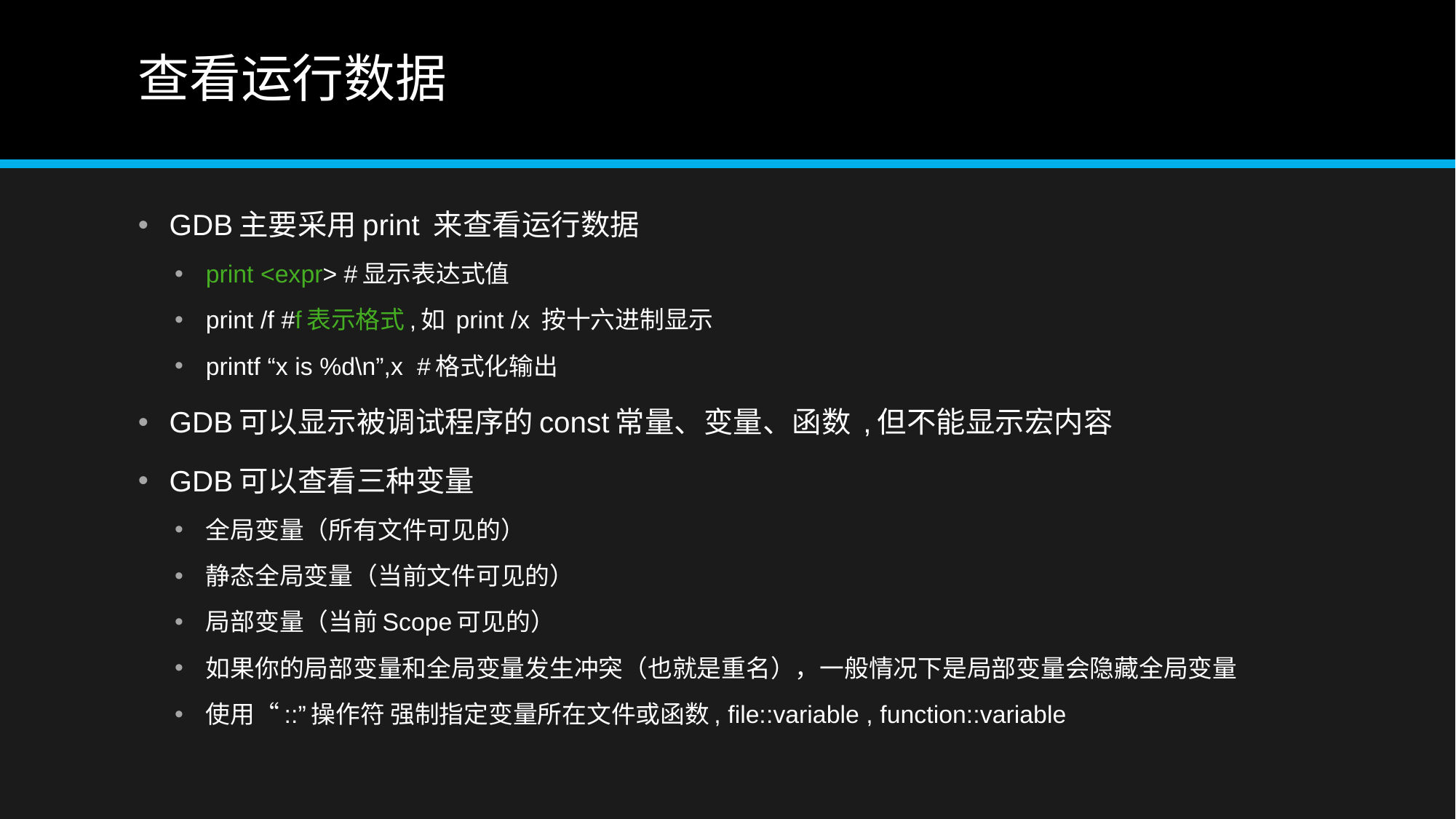

# 查看运行数据
GDB主要采用print 来查看运行数据
print <expr> #显示表达式值
print /f #f表示格式,如 print /x 按十六进制显示
printf “x is %d\n”,x  #格式化输出
GDB可以显示被调试程序的const常量、变量、函数 ,但不能显示宏内容
GDB可以查看三种变量
全局变量（所有文件可见的）
静态全局变量（当前文件可见的）
局部变量（当前Scope可见的）
如果你的局部变量和全局变量发生冲突（也就是重名），一般情况下是局部变量会隐藏全局变量
使用“::”操作符 强制指定变量所在文件或函数, file::variable , function::variable